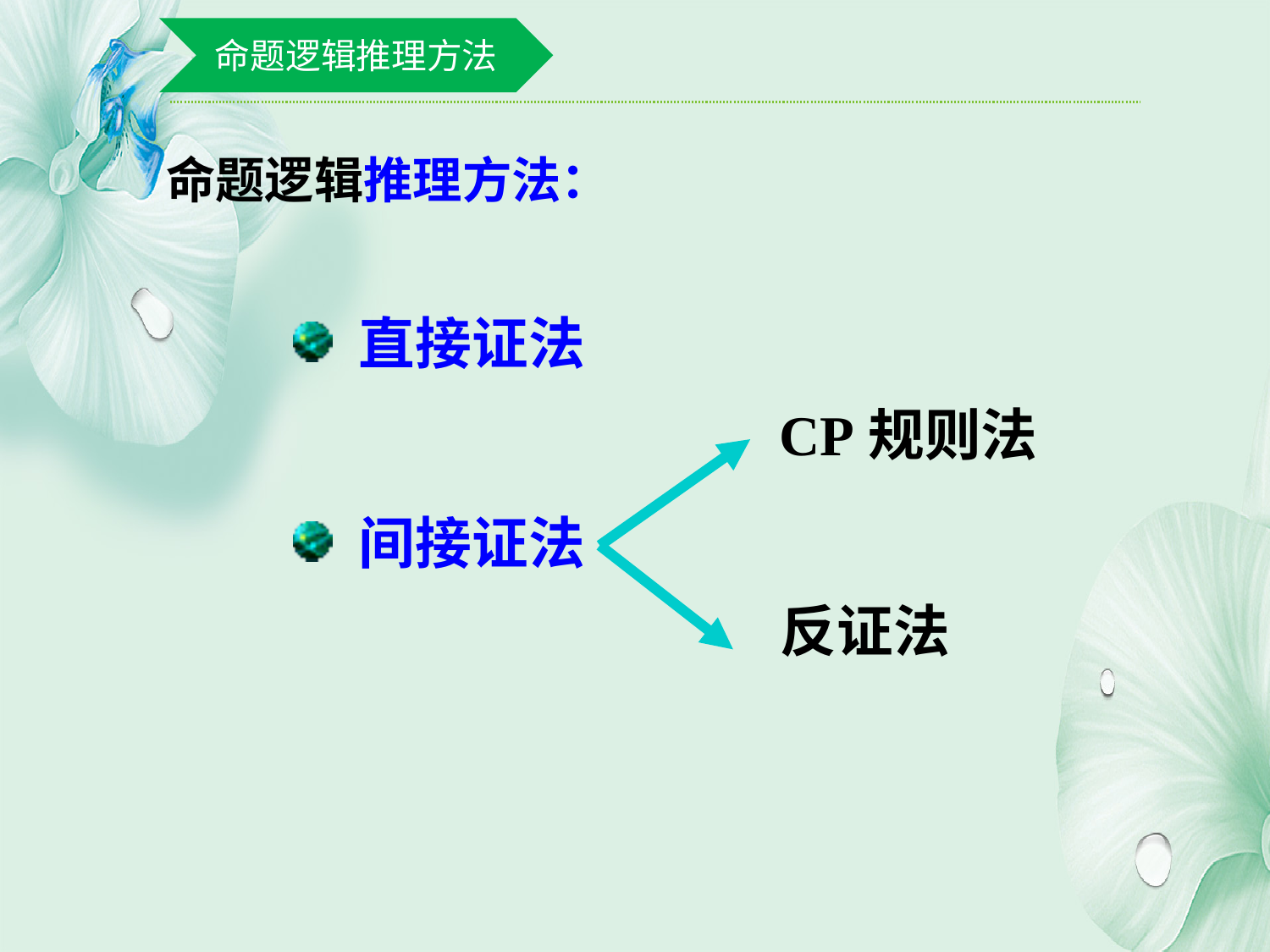

命题逻辑推理方法
# 命题逻辑推理方法：
 直接证法
CP规则法
反证法
 间接证法